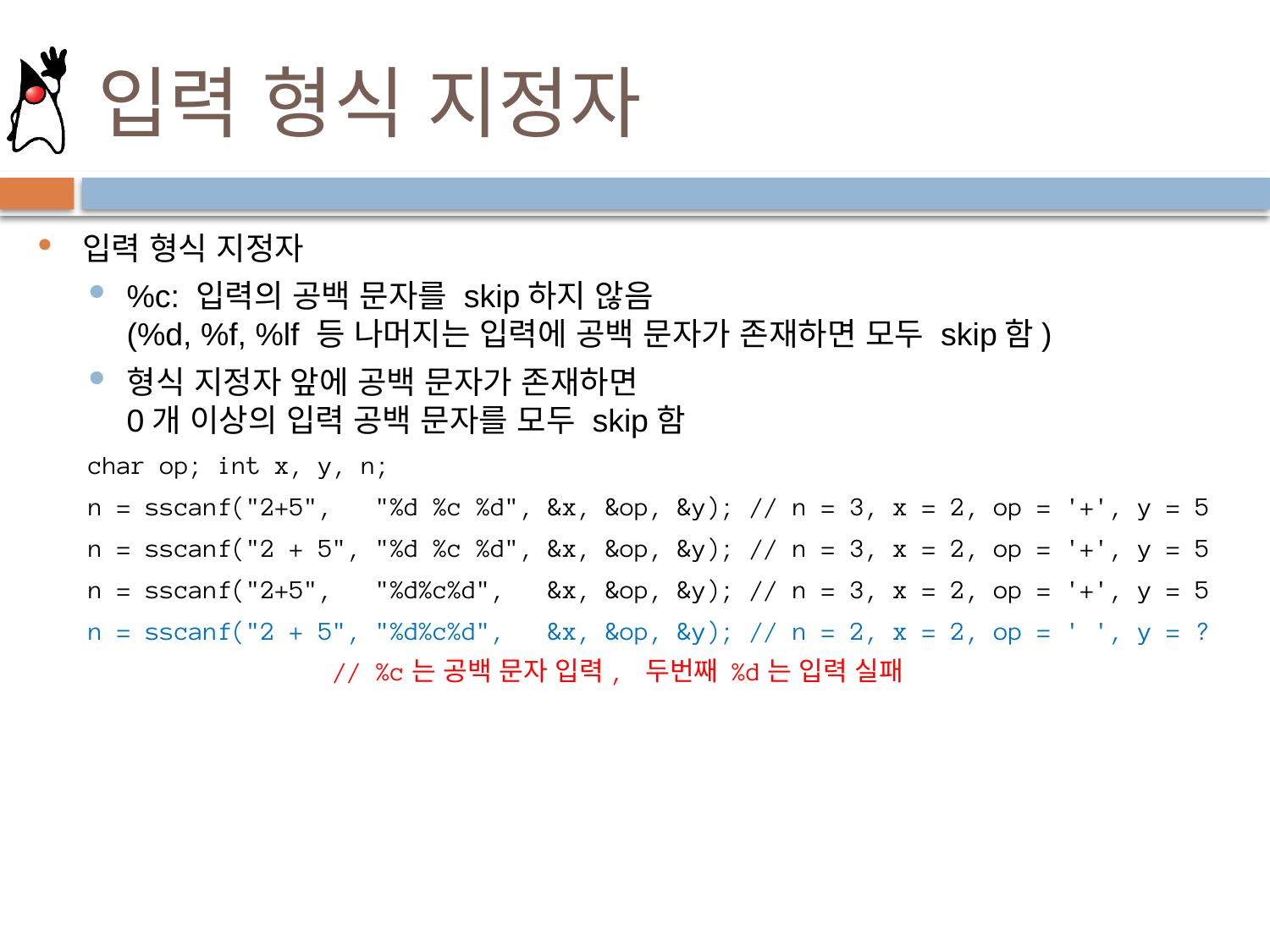

# 입력 형식 지정자
입력 형식 지정자
%c: 입력의 공백 문자를 skip하지 않음
(%d, %f, %lf 등 나머지는 입력에 공백 문자가 존재하면 모두 skip함)
형식 지정자 앞에 공백 문자가 존재하면
0개 이상의 입력 공백 문자를 모두 skip함
char op; int x, y, n;
n = sscanf("2+5",   "%d %c %d", &x, &op, &y); // n = 3, x = 2, op = '+', y = 5
n = sscanf("2 + 5", "%d %c %d", &x, &op, &y); // n = 3, x = 2, op = '+', y = 5
n = sscanf("2+5",   "%d%c%d",   &x, &op, &y); // n = 3, x = 2, op = '+', y = 5
n = sscanf("2 + 5", "%d%c%d",   &x, &op, &y); // n = 2, x = 2, op = ' ', y = ?
                 // %c는 공백 문자 입력, 두번째 %d는 입력 실패